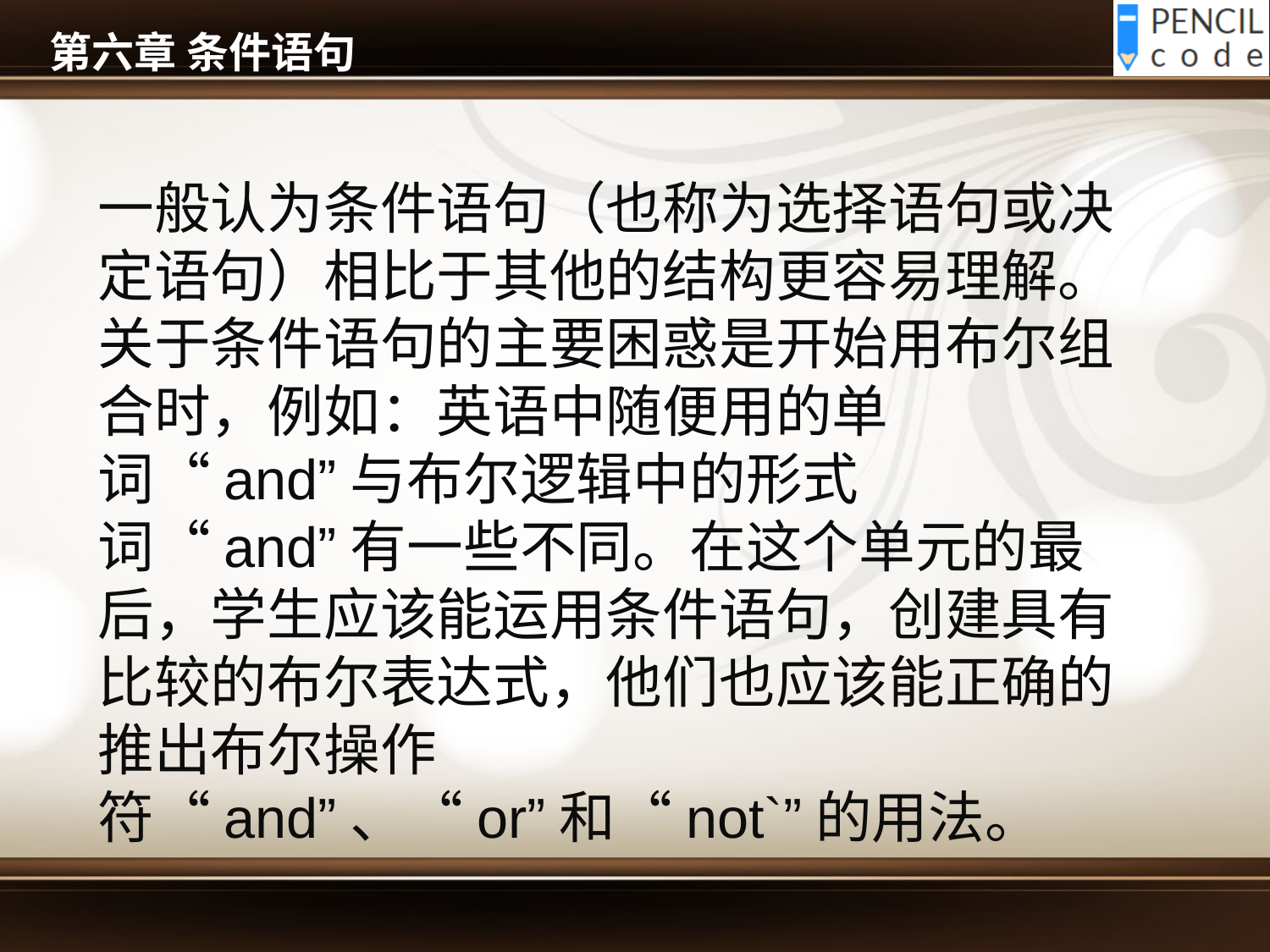

# 第六章 条件语句
一般认为条件语句（也称为选择语句或决定语句）相比于其他的结构更容易理解。关于条件语句的主要困惑是开始用布尔组合时，例如：英语中随便用的单词“and”与布尔逻辑中的形式词“and”有一些不同。在这个单元的最后，学生应该能运用条件语句，创建具有比较的布尔表达式，他们也应该能正确的推出布尔操作符“and”、“or”和“not`”的用法。